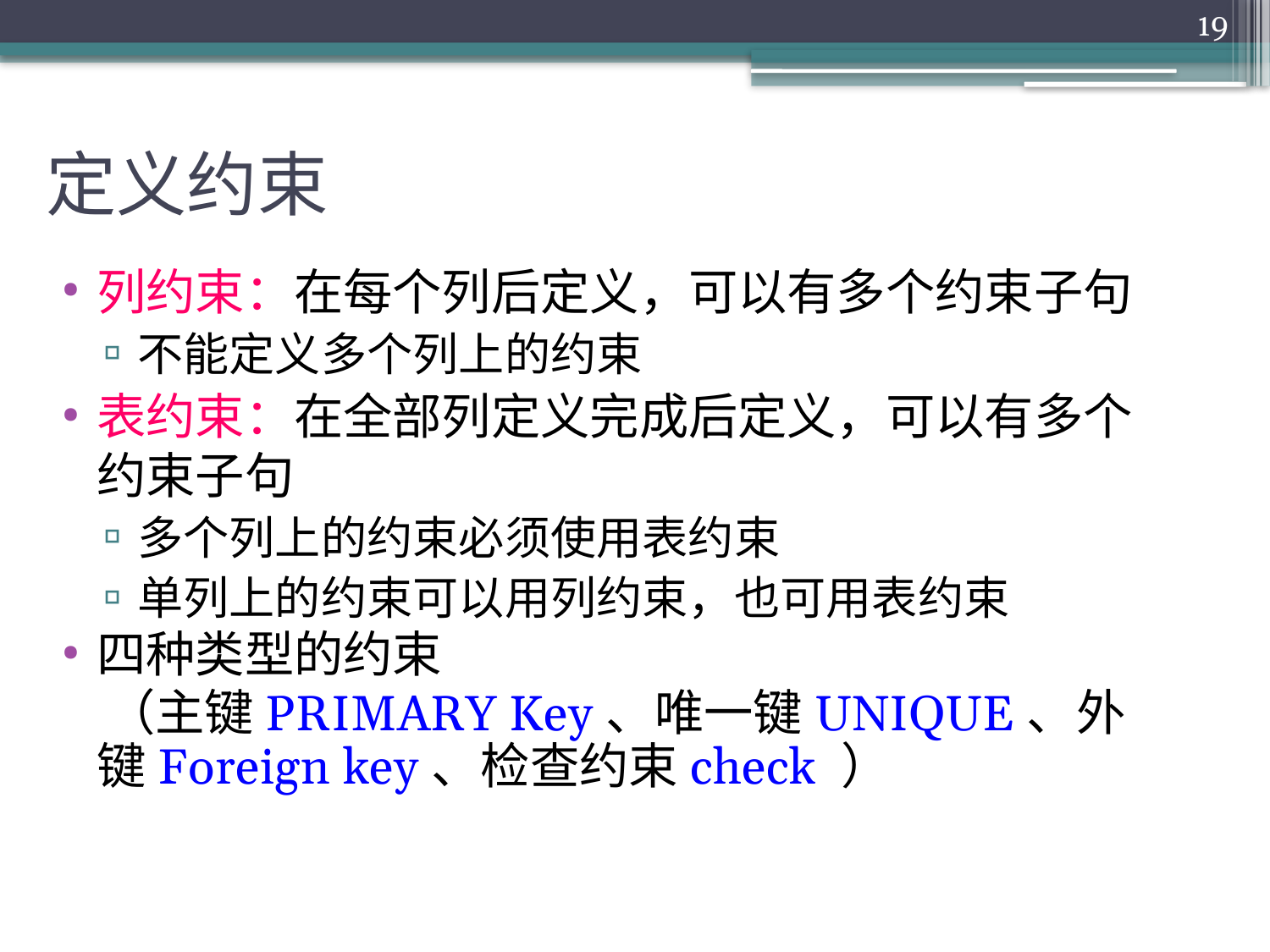

19
# 定义约束
列约束：在每个列后定义，可以有多个约束子句
不能定义多个列上的约束
表约束：在全部列定义完成后定义，可以有多个约束子句
多个列上的约束必须使用表约束
单列上的约束可以用列约束，也可用表约束
四种类型的约束
   （主键PRIMARY Key、唯一键UNIQUE、外键Foreign key、检查约束check ）